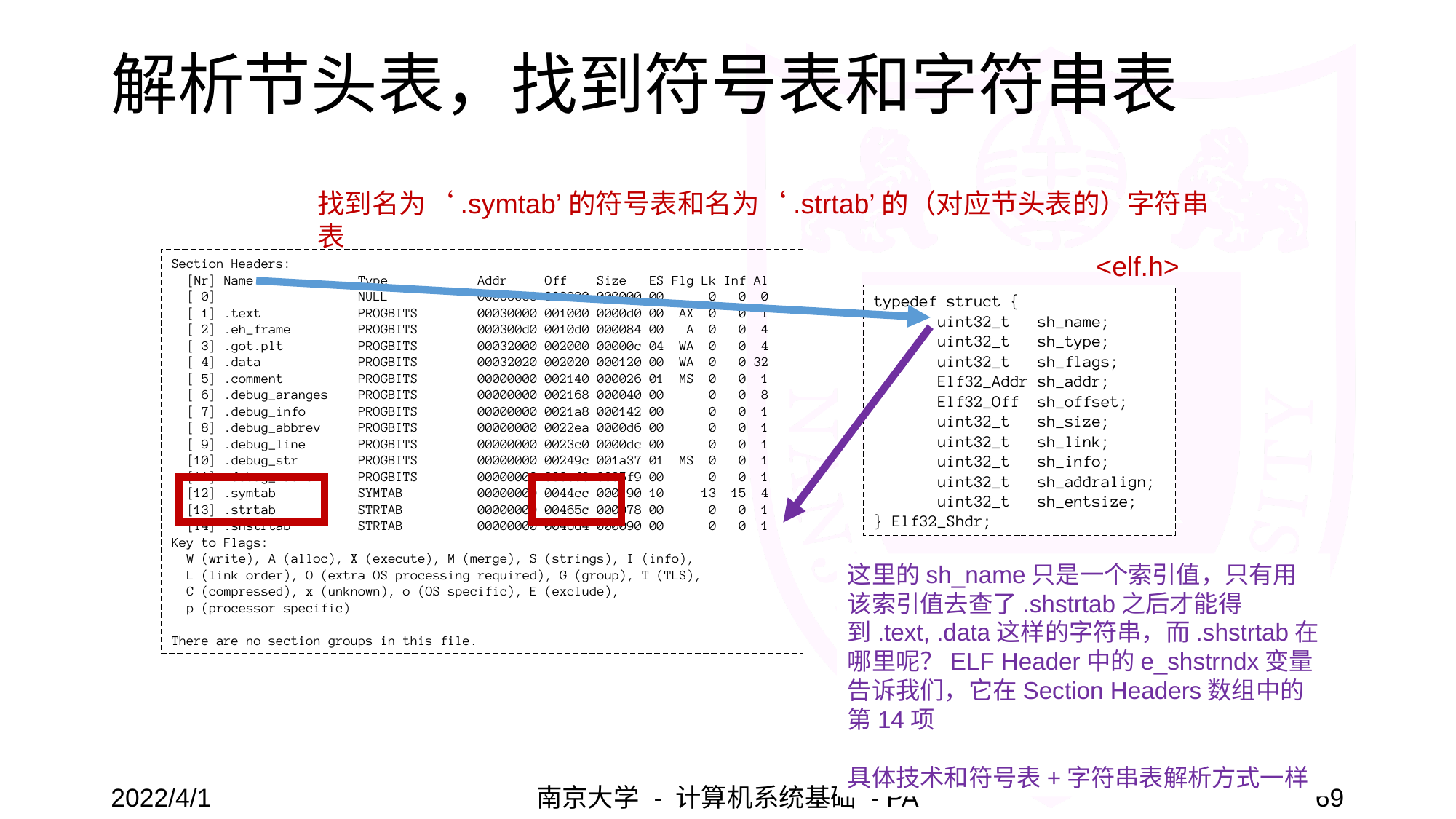

# 解析节头表，找到符号表和字符串表
找到名为‘.symtab’的符号表和名为‘.strtab’的（对应节头表的）字符串表
<elf.h>
Section Headers:
  [Nr] Name              Type            Addr     Off    Size   ES Flg Lk Inf Al
  [ 0]                   NULL            00000000 000000 000000 00      0   0  0
  [ 1] .text             PROGBITS        00030000 001000 0000d0 00  AX  0   0  1
  [ 2] .eh_frame         PROGBITS        000300d0 0010d0 000084 00   A  0   0  4
  [ 3] .got.plt          PROGBITS        00032000 002000 00000c 04  WA  0   0  4
  [ 4] .data             PROGBITS        00032020 002020 000120 00  WA  0   0 32
  [ 5] .comment          PROGBITS        00000000 002140 000026 01  MS  0   0  1
  [ 6] .debug_aranges    PROGBITS        00000000 002168 000040 00      0   0  8
  [ 7] .debug_info       PROGBITS        00000000 0021a8 000142 00      0   0  1
  [ 8] .debug_abbrev     PROGBITS        00000000 0022ea 0000d6 00      0   0  1
  [ 9] .debug_line       PROGBITS        00000000 0023c0 0000dc 00      0   0  1
  [10] .debug_str        PROGBITS        00000000 00249c 001a37 01  MS  0   0  1
  [11] .debug_macro      PROGBITS        00000000 003ed3 0005f9 00      0   0  1
  [12] .symtab           SYMTAB          00000000 0044cc 000190 10     13  15  4
  [13] .strtab           STRTAB          00000000 00465c 000078 00      0   0  1
  [14] .shstrtab         STRTAB          00000000 0046d4 000090 00      0   0  1
Key to Flags:
  W (write), A (alloc), X (execute), M (merge), S (strings), I (info),
  L (link order), O (extra OS processing required), G (group), T (TLS),
  C (compressed), x (unknown), o (OS specific), E (exclude),
  p (processor specific)

There are no section groups in this file.
typedef struct {
       uint32_t   sh_name;
       uint32_t   sh_type;
       uint32_t   sh_flags;
       Elf32_Addr sh_addr;
       Elf32_Off  sh_offset;
       uint32_t   sh_size;
       uint32_t   sh_link;
       uint32_t   sh_info;
       uint32_t   sh_addralign;
       uint32_t   sh_entsize;
} Elf32_Shdr;

这里的sh_name只是一个索引值，只有用该索引值去查了.shstrtab之后才能得到.text, .data这样的字符串，而.shstrtab在哪里呢？ELF Header中的e_shstrndx变量告诉我们，它在Section Headers数组中的第14项

具体技术和符号表+字符串表解析方式一样
2022/4/1
南京大学 - 计算机系统基础 - PA
69